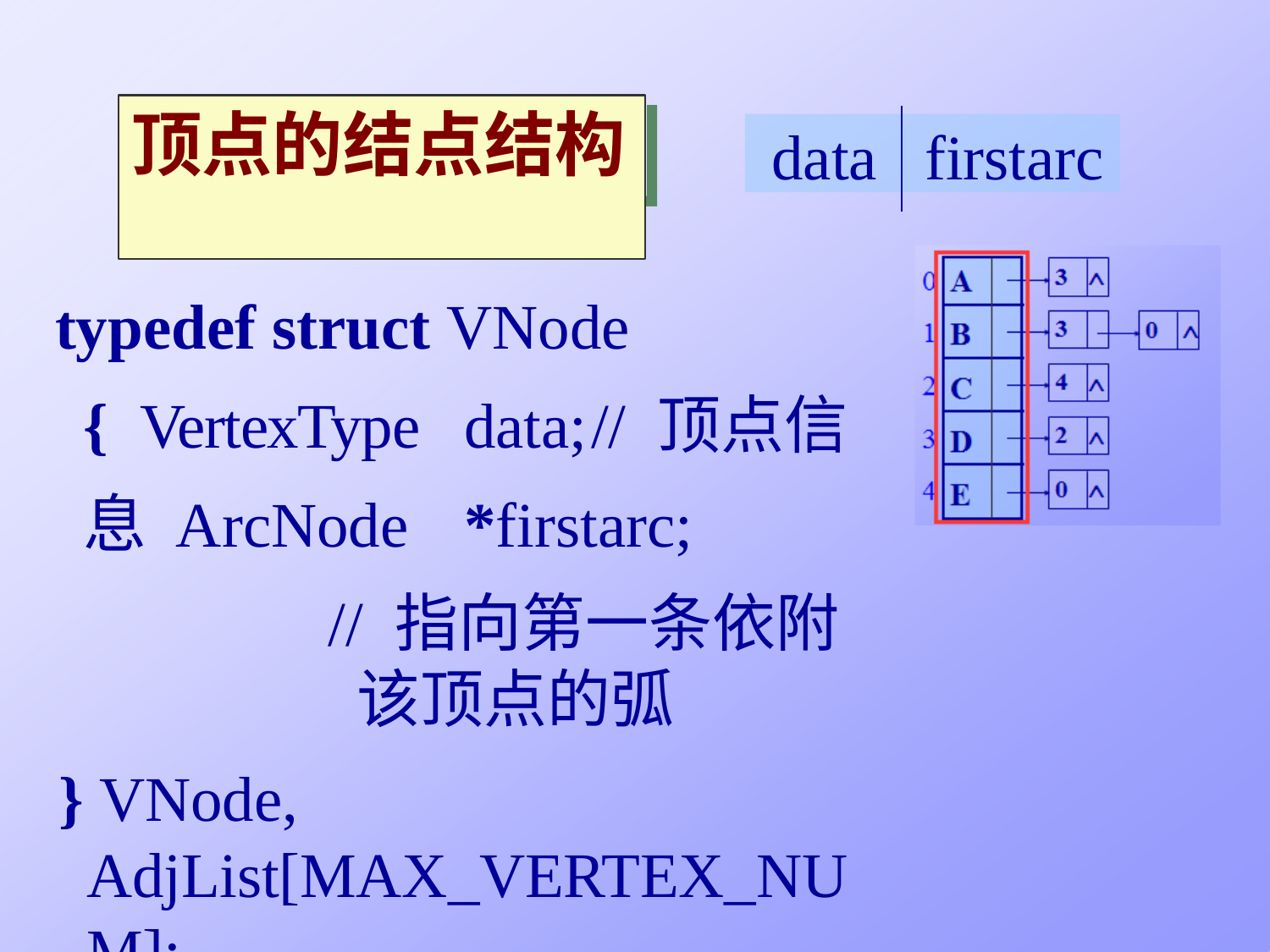

# 顶点的结点结构

data
firstarc

typedef struct VNode {  VertexType	data;	// 顶点信息 ArcNode	*firstarc;
// 指向第一条依附该顶点的弧
} VNode, AdjList[MAX_VERTEX_NUM];